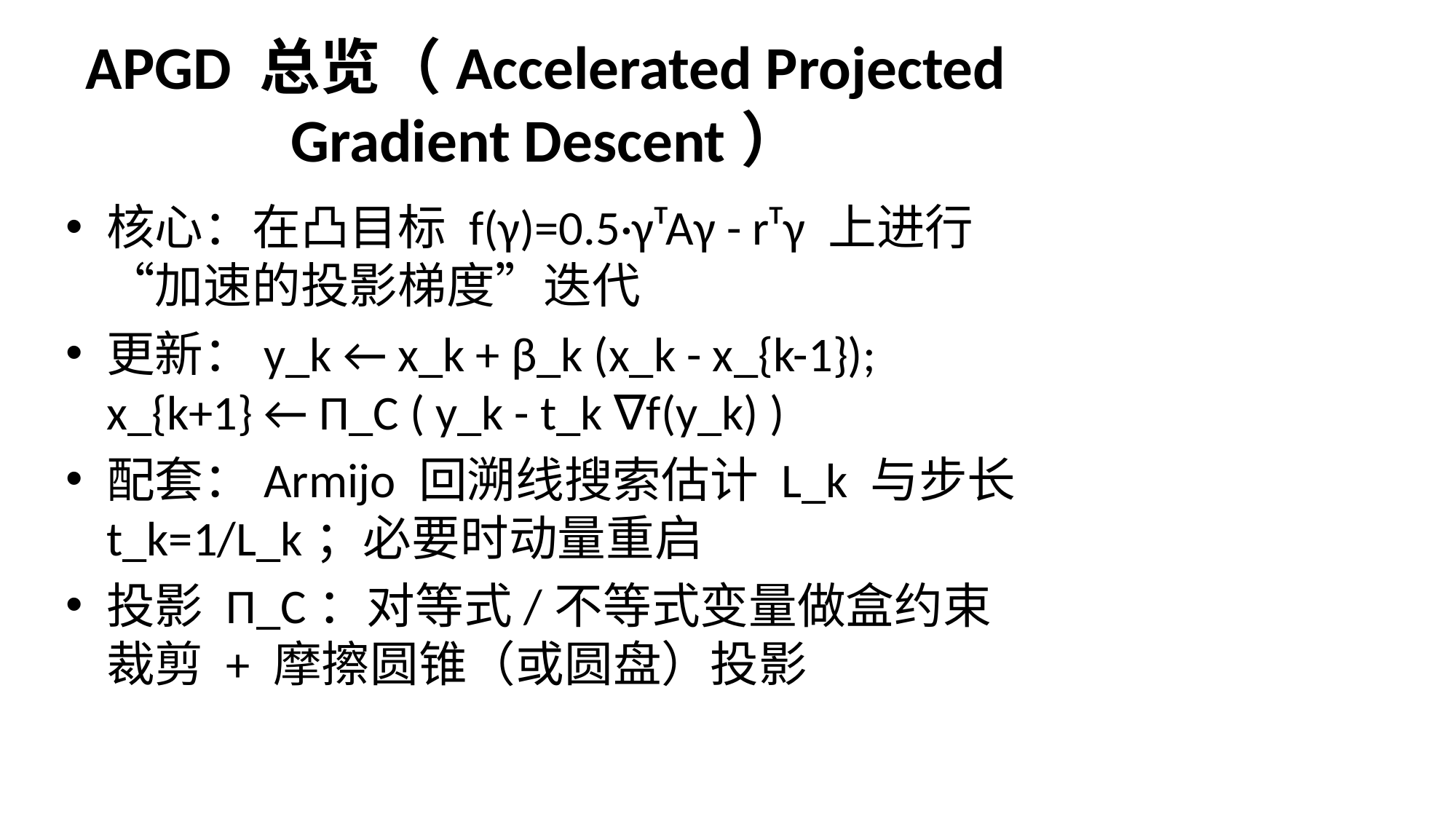

# APGD 总览（Accelerated Projected Gradient Descent）
核心：在凸目标 f(γ)=0.5·γᵀAγ - rᵀγ 上进行“加速的投影梯度”迭代
更新：y_k ← x_k + β_k (x_k - x_{k-1});  x_{k+1} ← Π_C ( y_k - t_k ∇f(y_k) )
配套：Armijo 回溯线搜索估计 L_k 与步长 t_k=1/L_k；必要时动量重启
投影 Π_C：对等式/不等式变量做盒约束裁剪 + 摩擦圆锥（或圆盘）投影